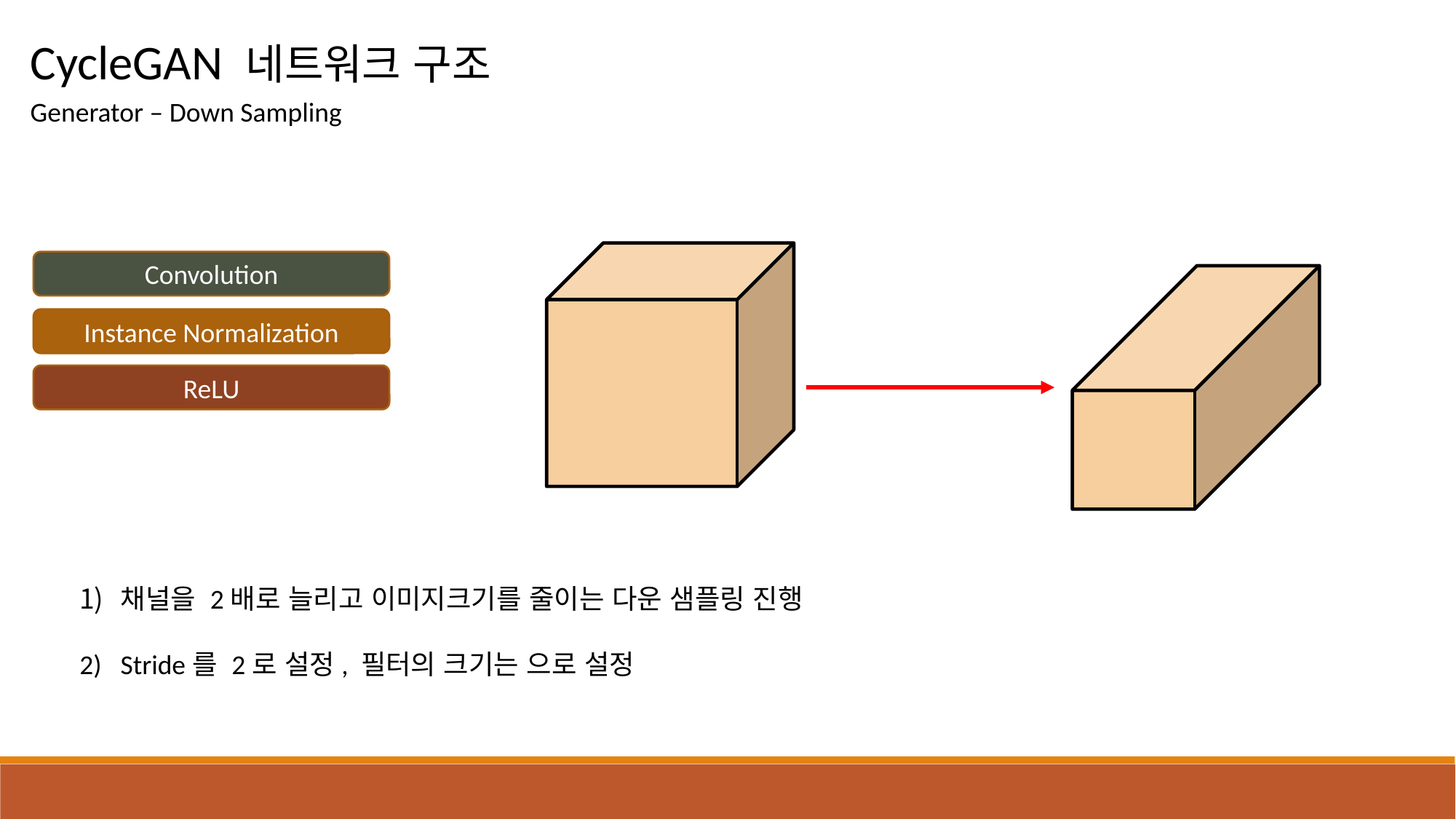

CycleGAN 네트워크 구조
Generator – Down Sampling

Convolution

Instance Normalization
ReLU
채널을 2배로 늘리고 이미지크기를 줄이는 다운 샘플링 진행

Stride를 2로 설정, 필터의 크기는 으로 설정